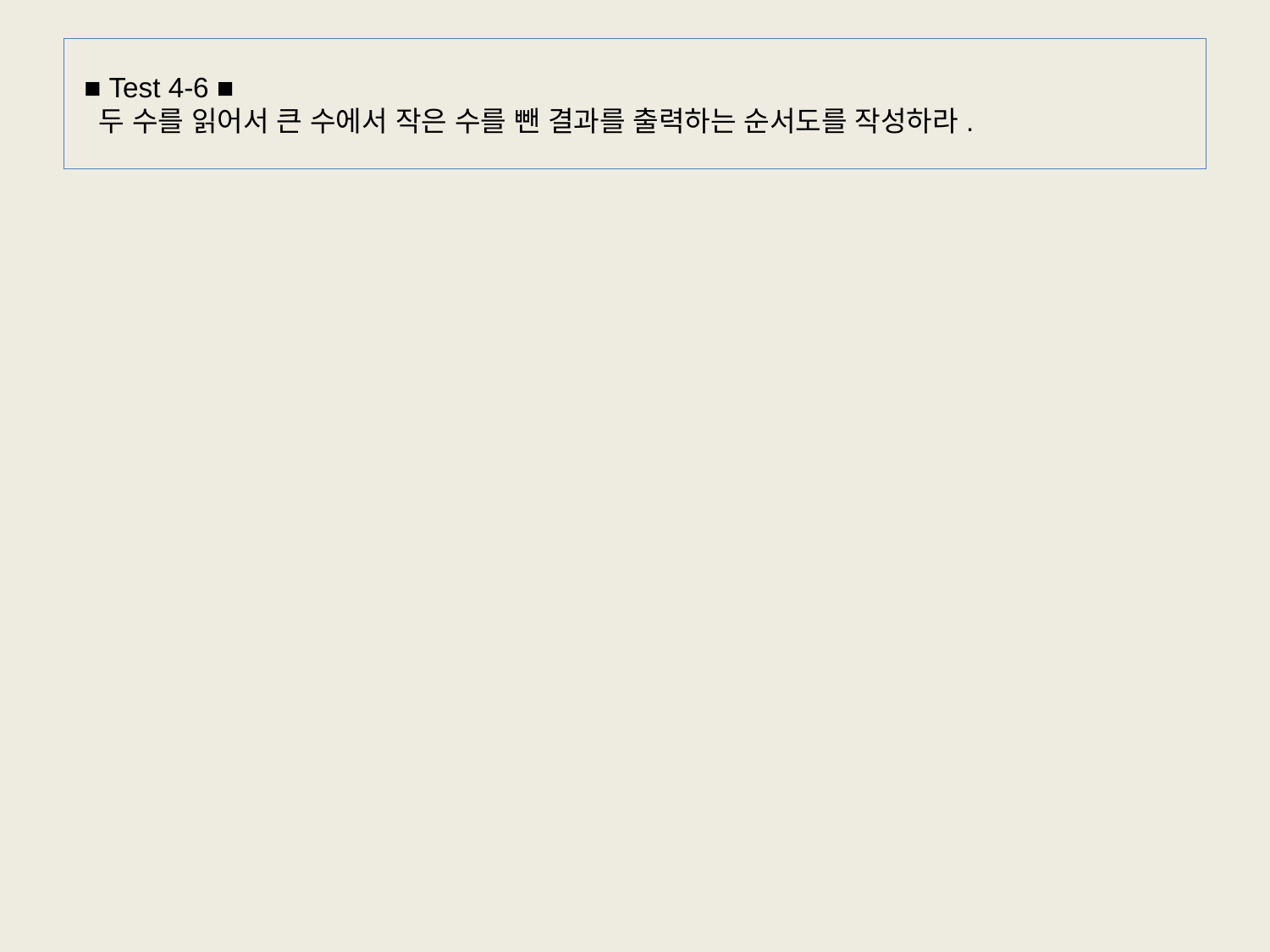

# ■ Test 4-6 ■   두 수를 읽어서 큰 수에서 작은 수를 뺀 결과를 출력하는 순서도를 작성하라.